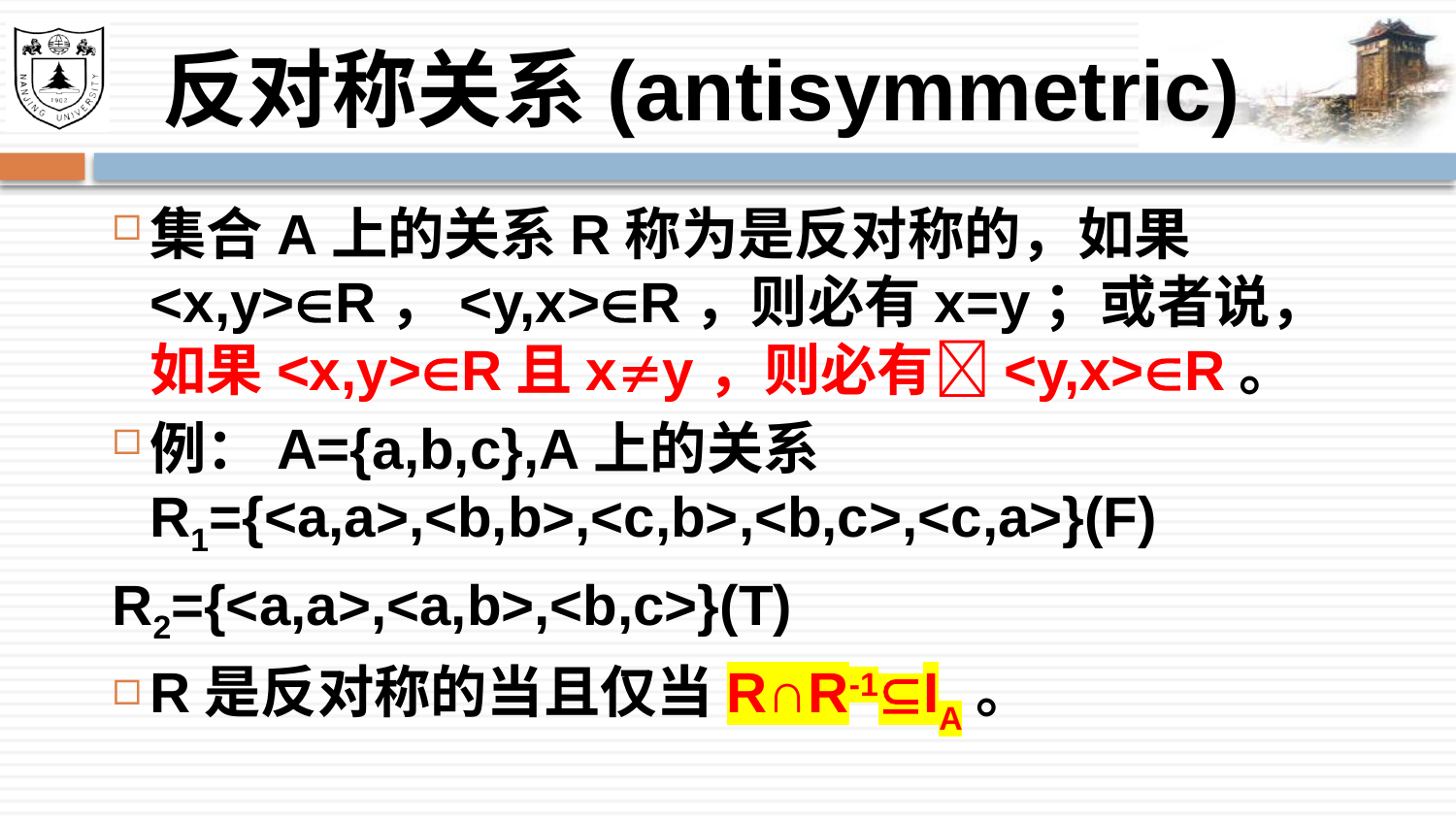

# 反对称关系(antisymmetric)
集合A上的关系R称为是反对称的，如果<x,y>∈R，<y,x>∈R，则必有x=y；或者说，如果<x,y>∈R且x≠y，则必有¬<y,x>∈R。
例：A={a,b,c},A上的关系R1={<a,a>,<b,b>,<c,b>,<b,c>,<c,a>}(F)
R2={<a,a>,<a,b>,<b,c>}(T)
R是反对称的当且仅当R∩R-1⊆IA。